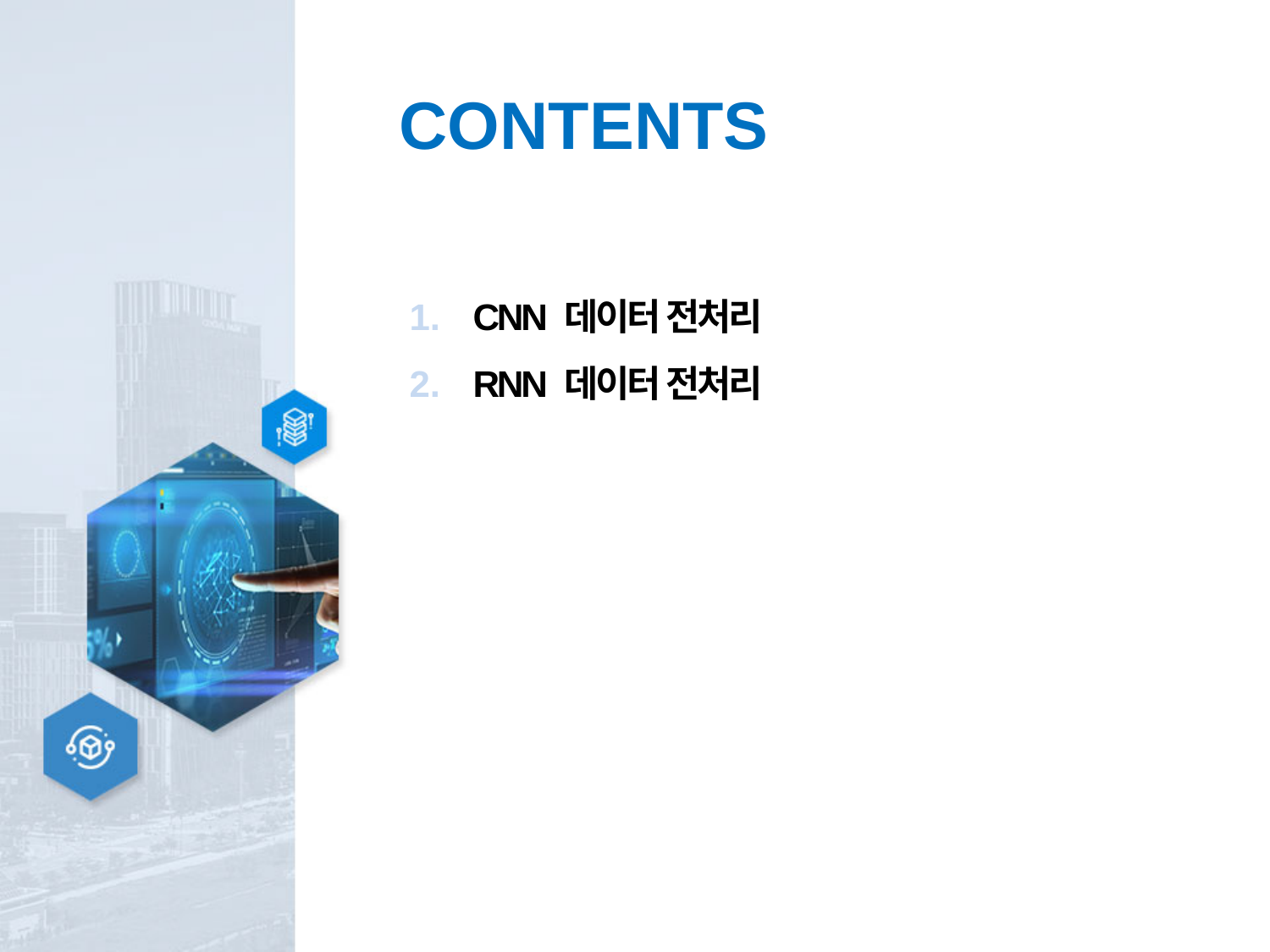

CONTENTS
CNN 데이터 전처리
RNN 데이터 전처리